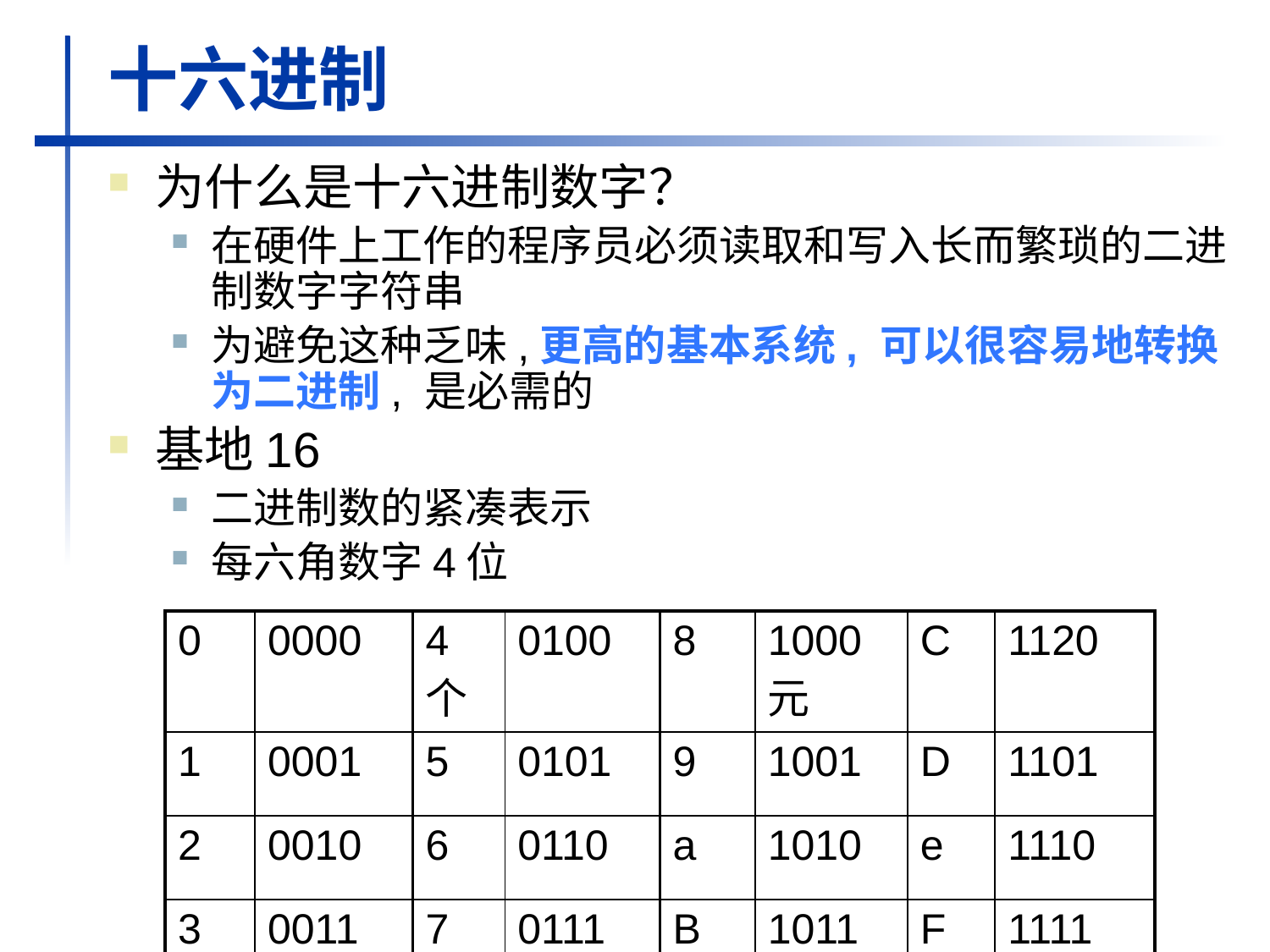

# 十六进制
为什么是十六进制数字？
在硬件上工作的程序员必须读取和写入长而繁琐的二进制数字字符串
为避免这种乏味,更高的基本系统, 可以很容易地转换为二进制, 是必需的
基地16
二进制数的紧凑表示
每六角数字4位
| 0 | 0000 | 4个 | 0100 | 8 | 1000元 | C | 1120 |
| --- | --- | --- | --- | --- | --- | --- | --- |
| 1 | 0001 | 5 | 0101 | 9 | 1001 | D | 1101 |
| 2 | 0010 | 6 | 0110 | a | 1010 | e | 1110 |
| 3个 | 0011 | 7。 | 0111 | B | 1011 | F | 1111 |